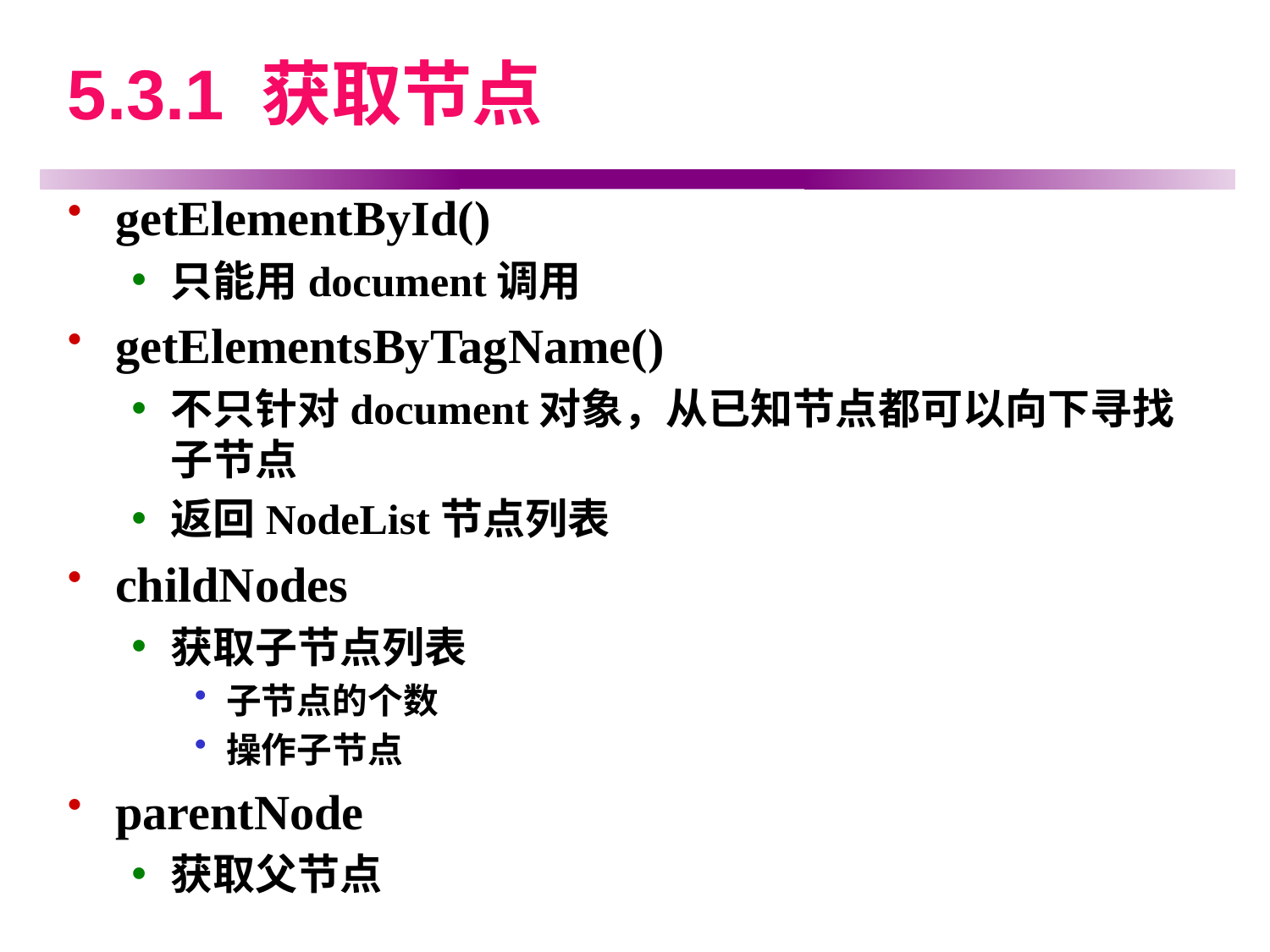

# 5.3.1 获取节点
getElementById()
只能用document调用
getElementsByTagName()
不只针对document对象，从已知节点都可以向下寻找子节点
返回NodeList节点列表
childNodes
获取子节点列表
子节点的个数
操作子节点
parentNode
获取父节点